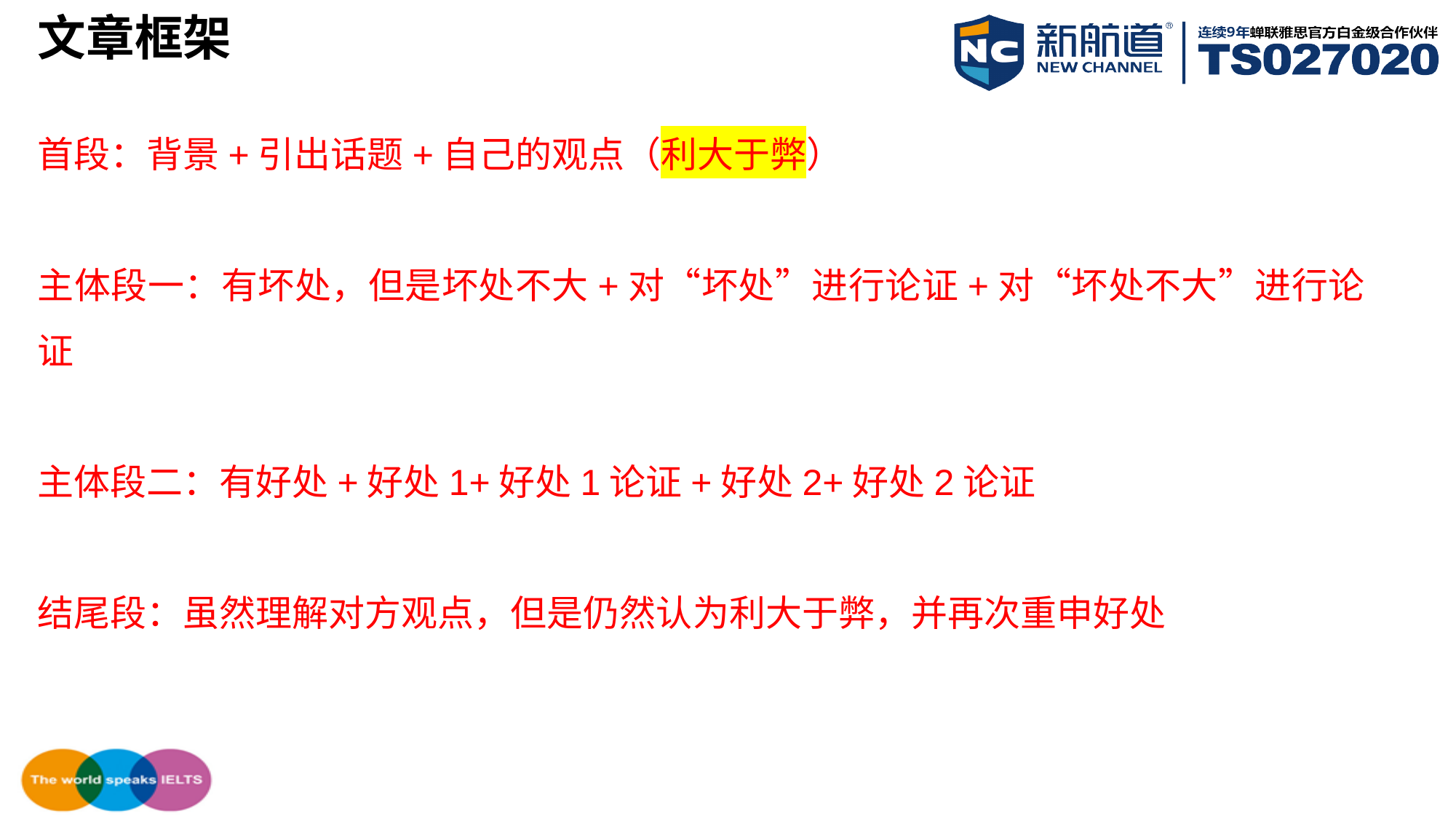

文章框架

首段：背景+引出话题+自己的观点（利大于弊）

主体段一：有坏处，但是坏处不大+对“坏处”进行论证+对“坏处不大”进行论证

主体段二：有好处+好处1+好处1论证+好处2+好处2论证

结尾段：虽然理解对方观点，但是仍然认为利大于弊，并再次重申好处